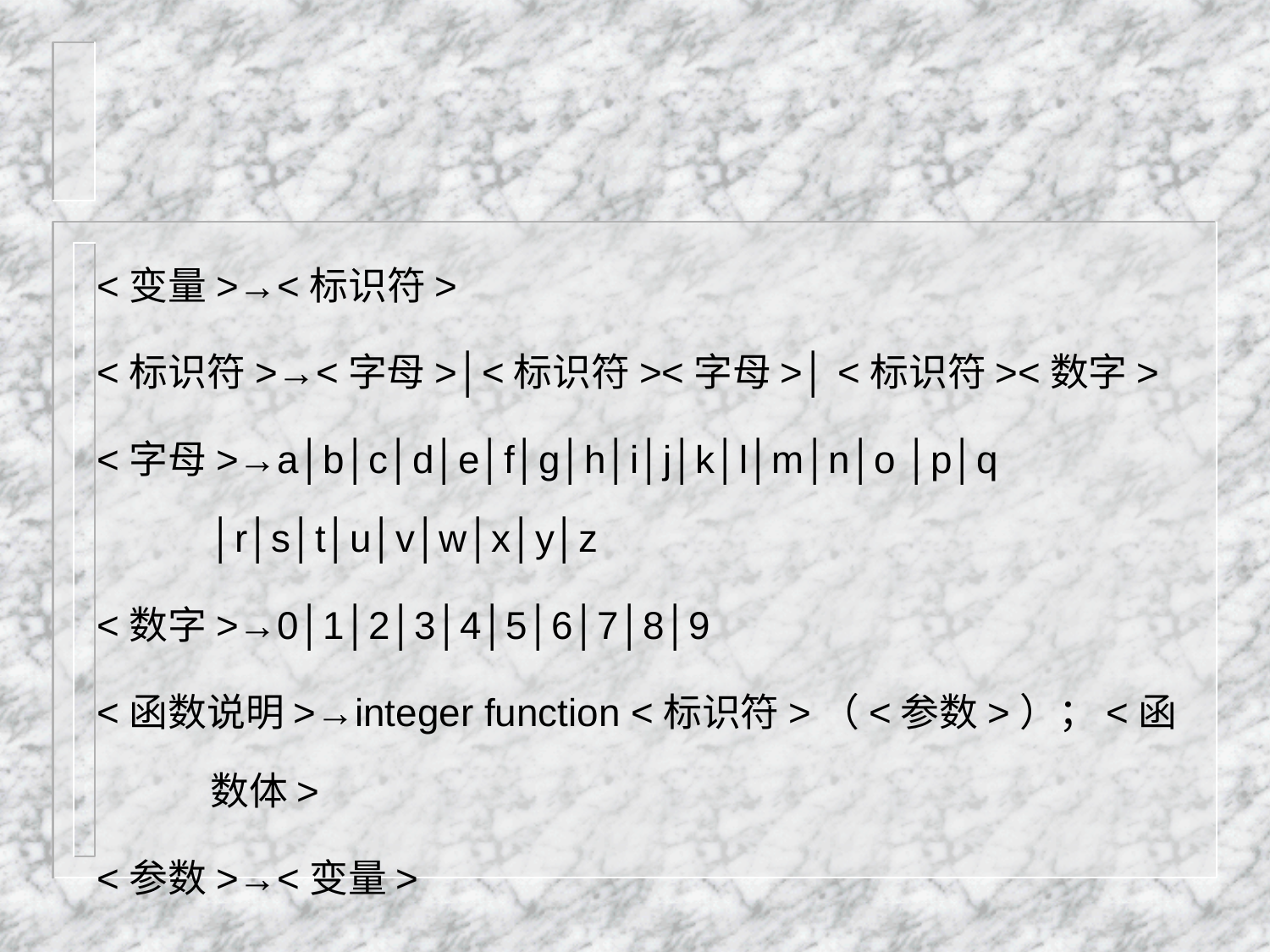

<变量>→<标识符>
<标识符>→<字母>│<标识符><字母>│ <标识符><数字>
<字母>→a│b│c│d│e│f│g│h│i│j│k│l│m│n│o │p│q │r│s│t│u│v│w│x│y│z
<数字>→0│1│2│3│4│5│6│7│8│9
<函数说明>→integer function <标识符>（<参数>）；<函数体>
<参数>→<变量>